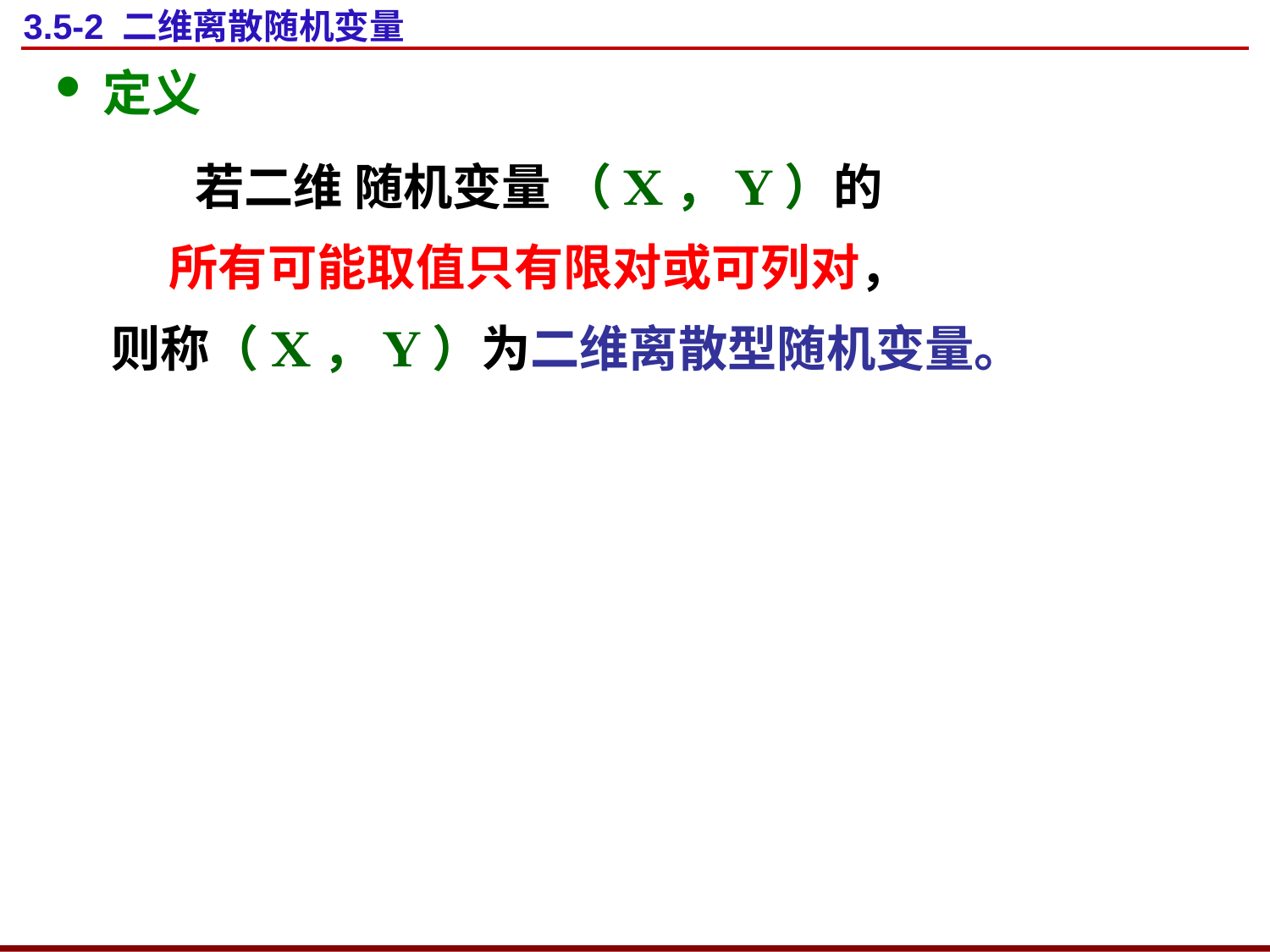

# 3.5-2 二维离散随机变量
定义
若二维 随机变量 （X，Y）的
所有可能取值只有限对或可列对，
    则称（X，Y）为二维离散型随机变量。